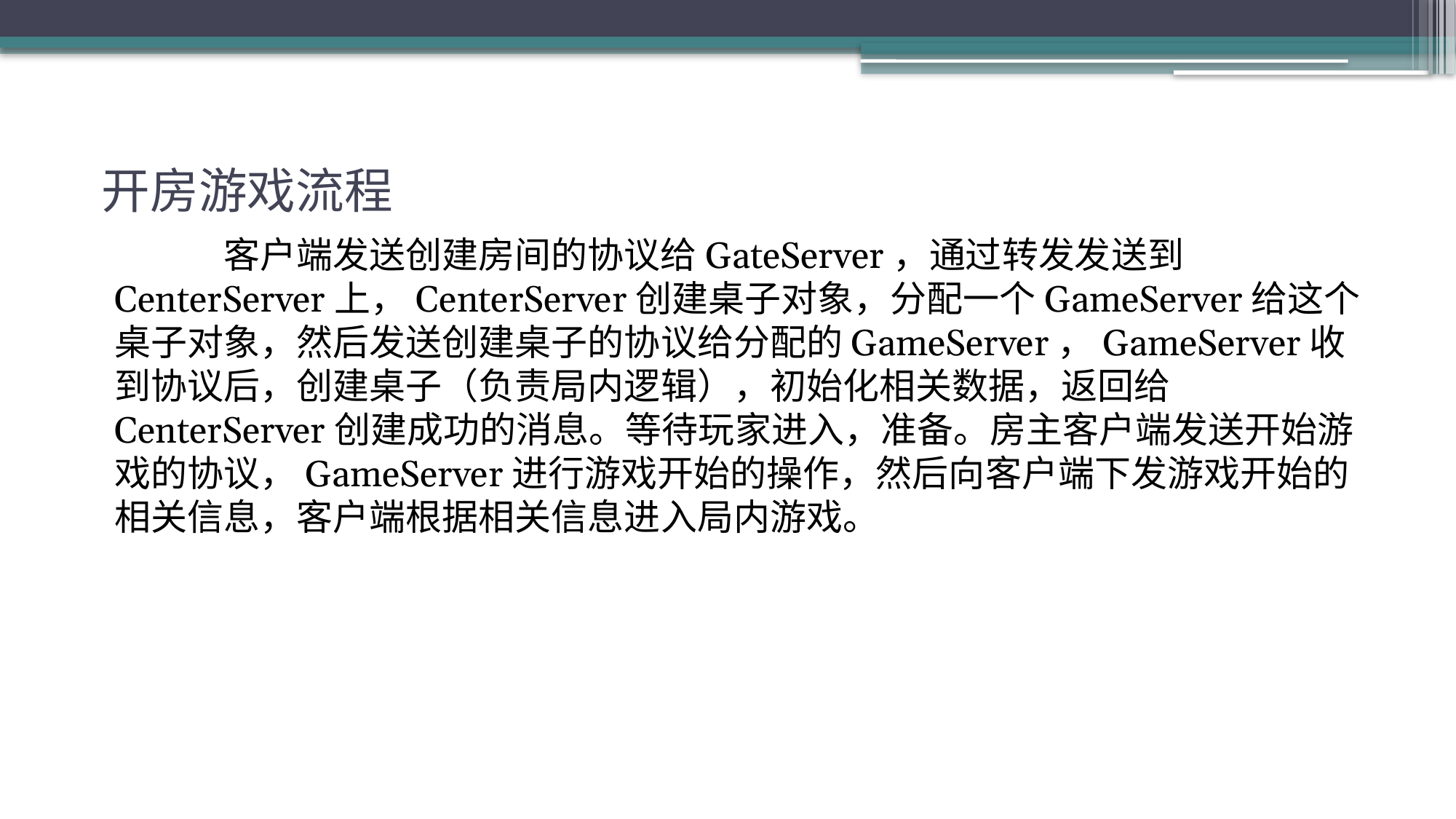

开房游戏流程
	客户端发送创建房间的协议给GateServer，通过转发发送到CenterServer上，CenterServer创建桌子对象，分配一个GameServer给这个桌子对象，然后发送创建桌子的协议给分配的GameServer，GameServer收到协议后，创建桌子（负责局内逻辑），初始化相关数据，返回给CenterServer创建成功的消息。等待玩家进入，准备。房主客户端发送开始游戏的协议，GameServer进行游戏开始的操作，然后向客户端下发游戏开始的相关信息，客户端根据相关信息进入局内游戏。